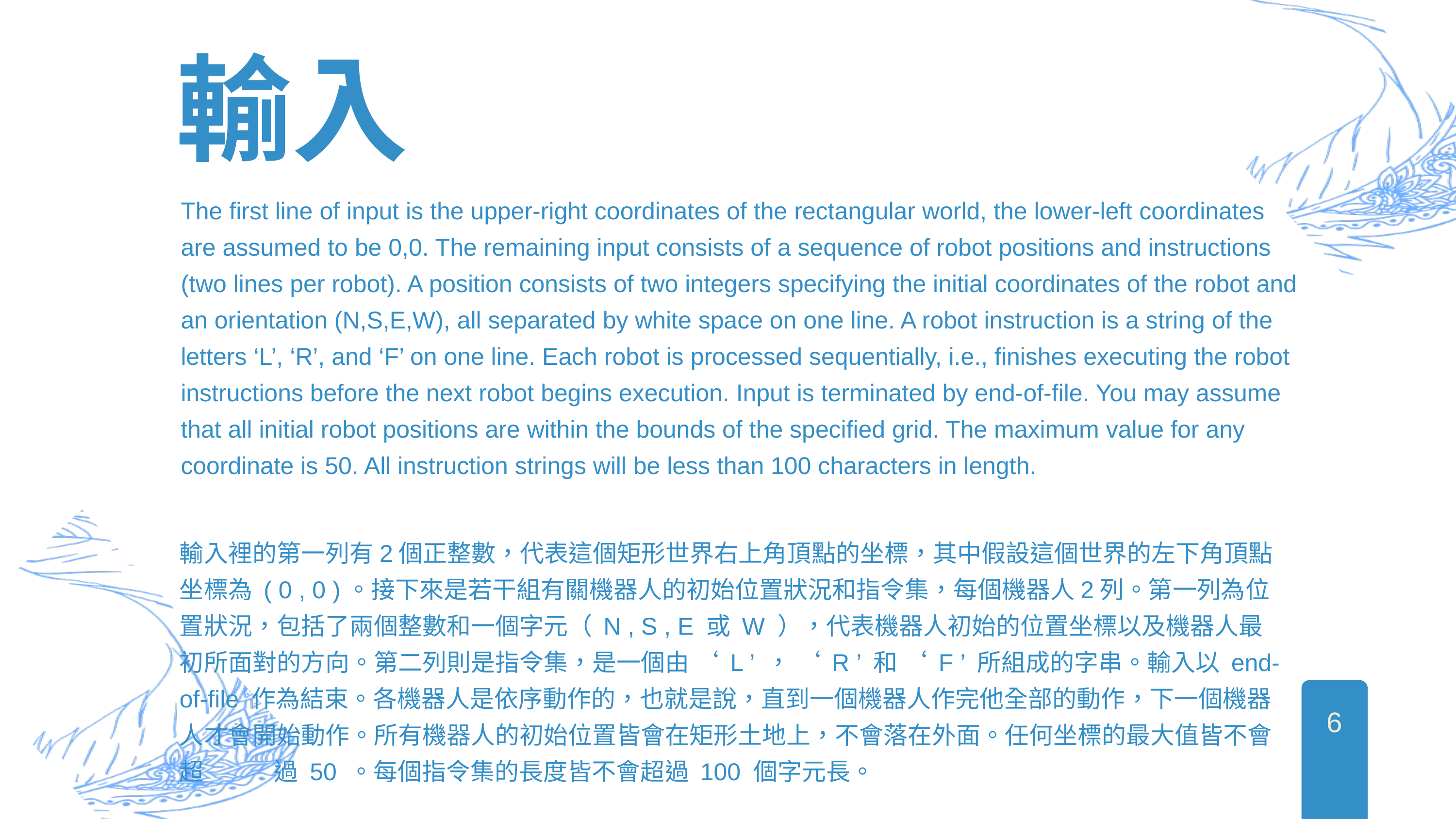

輸入
The first line of input is the upper-right coordinates of the rectangular world, the lower-left coordinates are assumed to be 0,0. The remaining input consists of a sequence of robot positions and instructions (two lines per robot). A position consists of two integers specifying the initial coordinates of the robot and an orientation (N,S,E,W), all separated by white space on one line. A robot instruction is a string of the letters ‘L’, ‘R’, and ‘F’ on one line. Each robot is processed sequentially, i.e., finishes executing the robot instructions before the next robot begins execution. Input is terminated by end-of-file. You may assume that all initial robot positions are within the bounds of the specified grid. The maximum value for any coordinate is 50. All instruction strings will be less than 100 characters in length.
輸入裡的第一列有2個正整數，代表這個矩形世界右上角頂點的坐標，其中假設這個世界的左下角頂點坐標為 ( 0 , 0 )。接下來是若干組有關機器人的初始位置狀況和指令集，每個機器人2列。第一列為位置狀況，包括了兩個整數和一個字元（ N , S , E 或 W ），代表機器人初始的位置坐標以及機器人最初所面對的方向。第二列則是指令集，是一個由 ‘ L ’ ， ‘ R ’ 和 ‘ F ’ 所組成的字串。輸入以 end-of-file 作為結束。各機器人是依序動作的，也就是說，直到一個機器人作完他全部的動作，下一個機器人才會開始動作。所有機器人的初始位置皆會在矩形土地上，不會落在外面。任何坐標的最大值皆不會超	    過 50 。每個指令集的長度皆不會超過 100 個字元長。

6